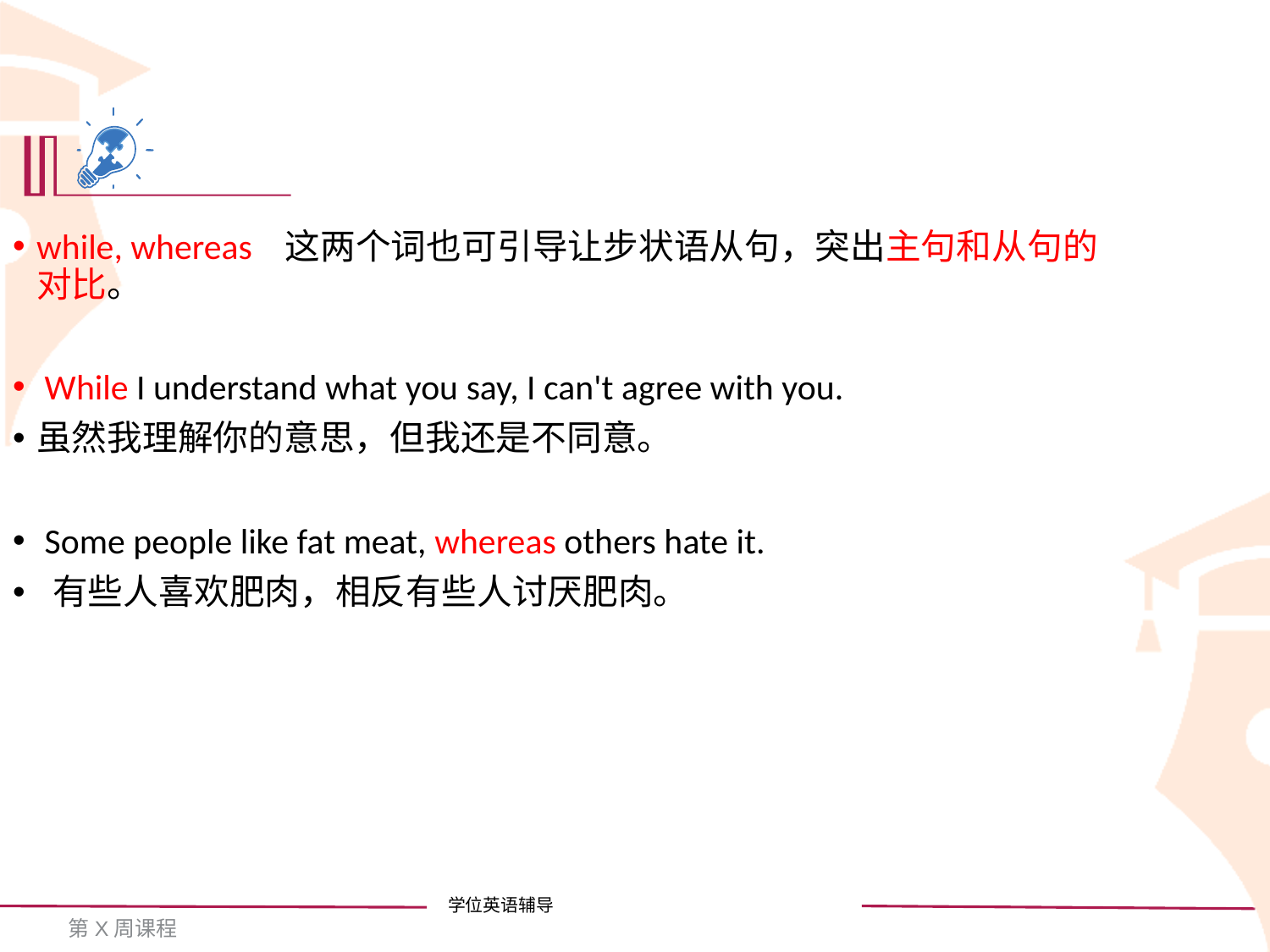

while, whereas   这两个词也可引导让步状语从句，突出主句和从句的对比。

 While I understand what you say, I can't agree with you.
虽然我理解你的意思，但我还是不同意。

 Some people like fat meat, whereas others hate it.
 有些人喜欢肥肉，相反有些人讨厌肥肉。